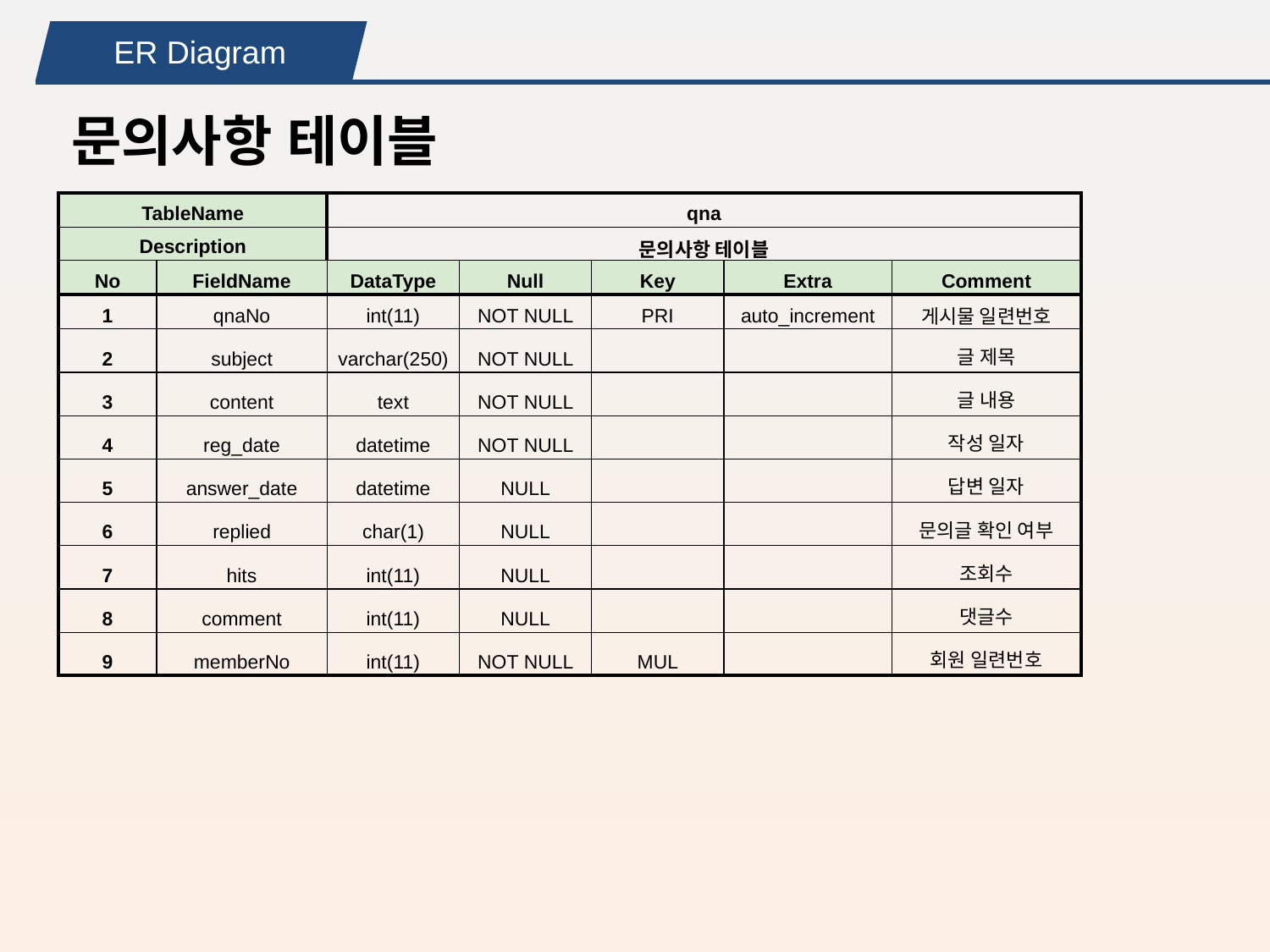

ER Diagram

문의사항 테이블
| TableName |  | qna |  |  |  |  |
| --- | --- | --- | --- | --- | --- | --- |
| Description |  | 문의사항 테이블 |  |  |  |  |
| No | FieldName | DataType | Null | Key | Extra | Comment |
| 1 | qnaNo | int(11) | NOT NULL | PRI | auto\_increment | 게시물 일련번호 |
| 2 | subject | varchar(250) | NOT NULL |  |  | 글 제목 |
| 3 | content | text | NOT NULL |  |  | 글 내용 |
| 4 | reg\_date | datetime | NOT NULL |  |  | 작성 일자 |
| 5 | answer\_date | datetime | NULL |  |  | 답변 일자 |
| 6 | replied | char(1) | NULL |  |  | 문의글 확인 여부 |
| 7 | hits | int(11) | NULL |  |  | 조회수 |
| 8 | comment | int(11) | NULL |  |  | 댓글수 |
| 9 | memberNo | int(11) | NOT NULL | MUL |  | 회원 일련번호 |